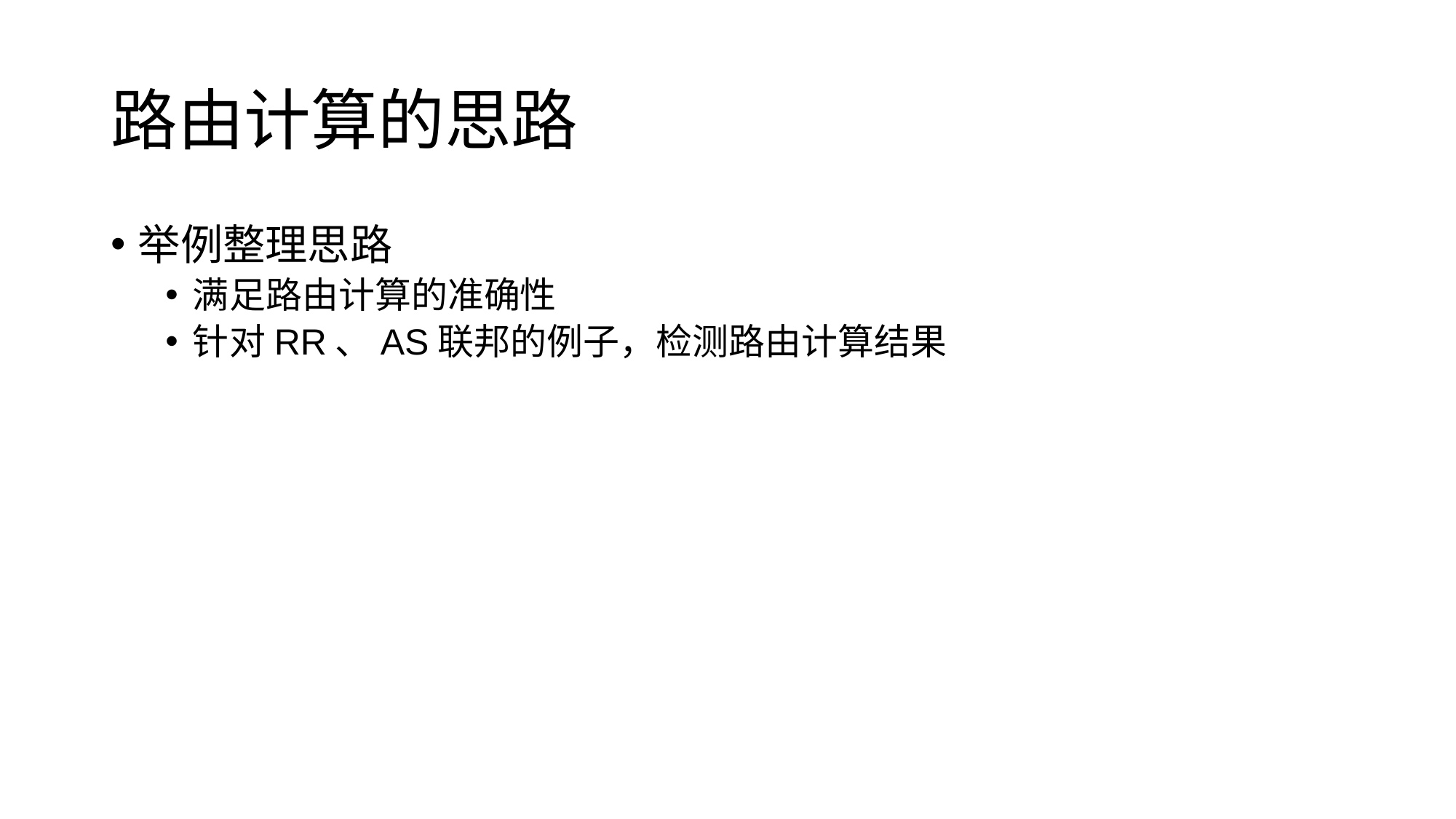

# 路由计算的思路
举例整理思路
满足路由计算的准确性
针对RR、AS联邦的例子，检测路由计算结果